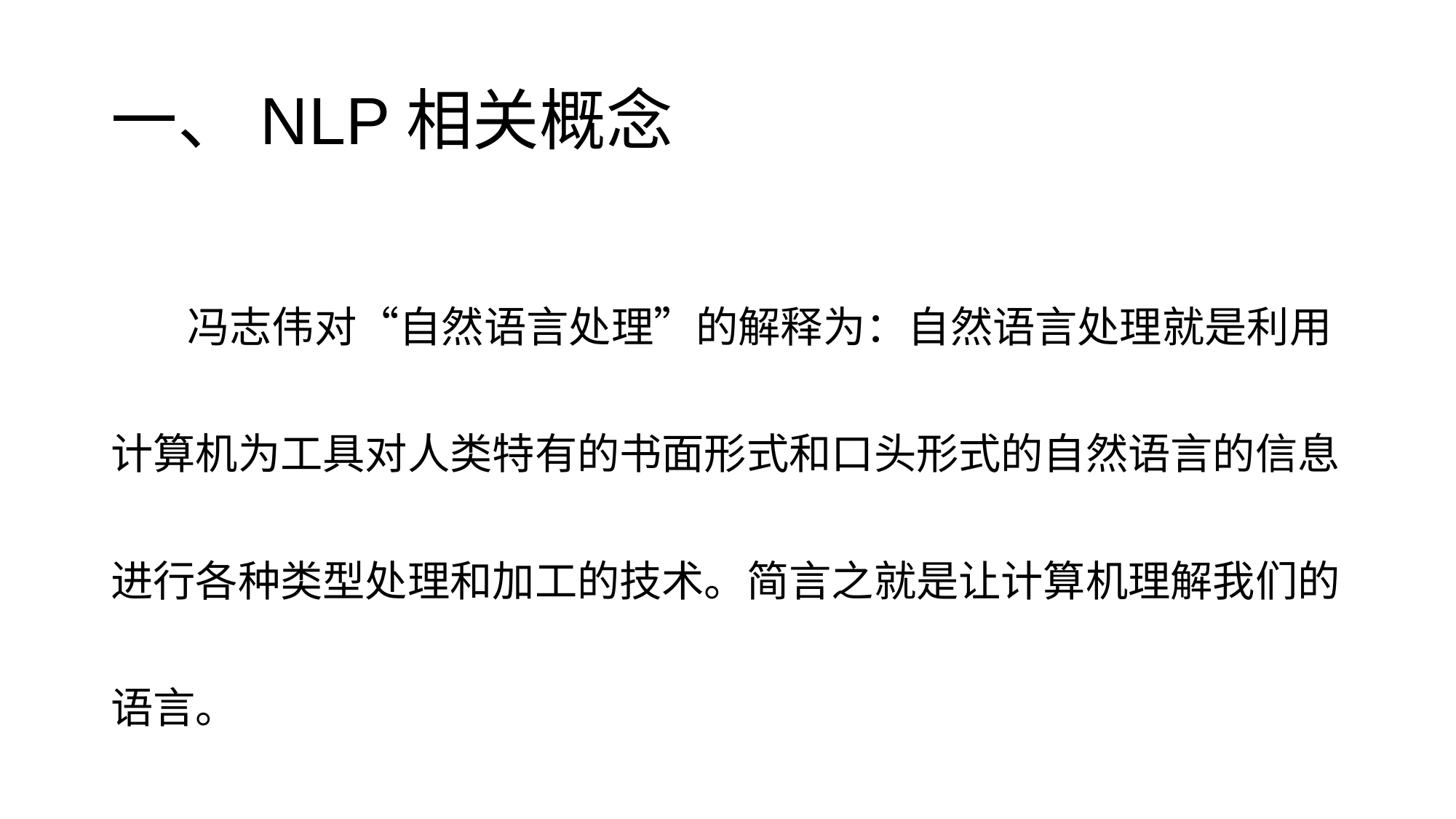

# 一、NLP相关概念
       冯志伟对“自然语言处理”的解释为：自然语言处理就是利用计算机为工具对人类特有的书面形式和口头形式的自然语言的信息进行各种类型处理和加工的技术。简言之就是让计算机理解我们的语言。